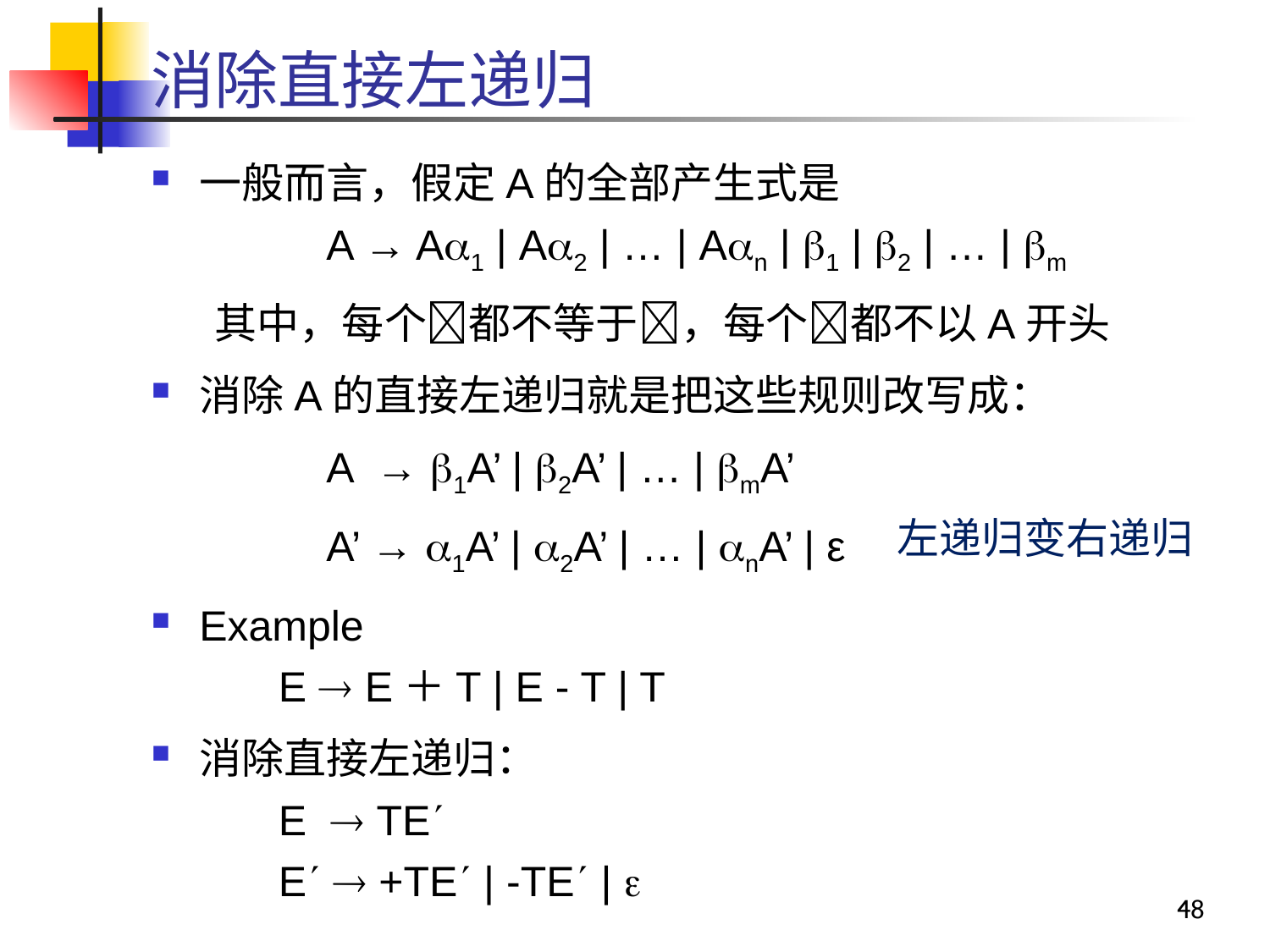

# 消除直接左递归
一般而言，假定A的全部产生式是
		A → Aα1 | Aα2 | … | Aαn | β1 | β2 | … | βm
其中，每个α都不等于ε，每个β都不以A开头
消除A的直接左递归就是把这些规则改写成：
		A  → β1A’ | β2A’ | … | βmA’
		A’ → α1A’ | α2A’ | … | αnA’ | ε
Example
E → E＋T | E - T | T
消除直接左递归：
E  → TE′
E′ → +TE′ | -TE′ | ε

左递归变右递归
48